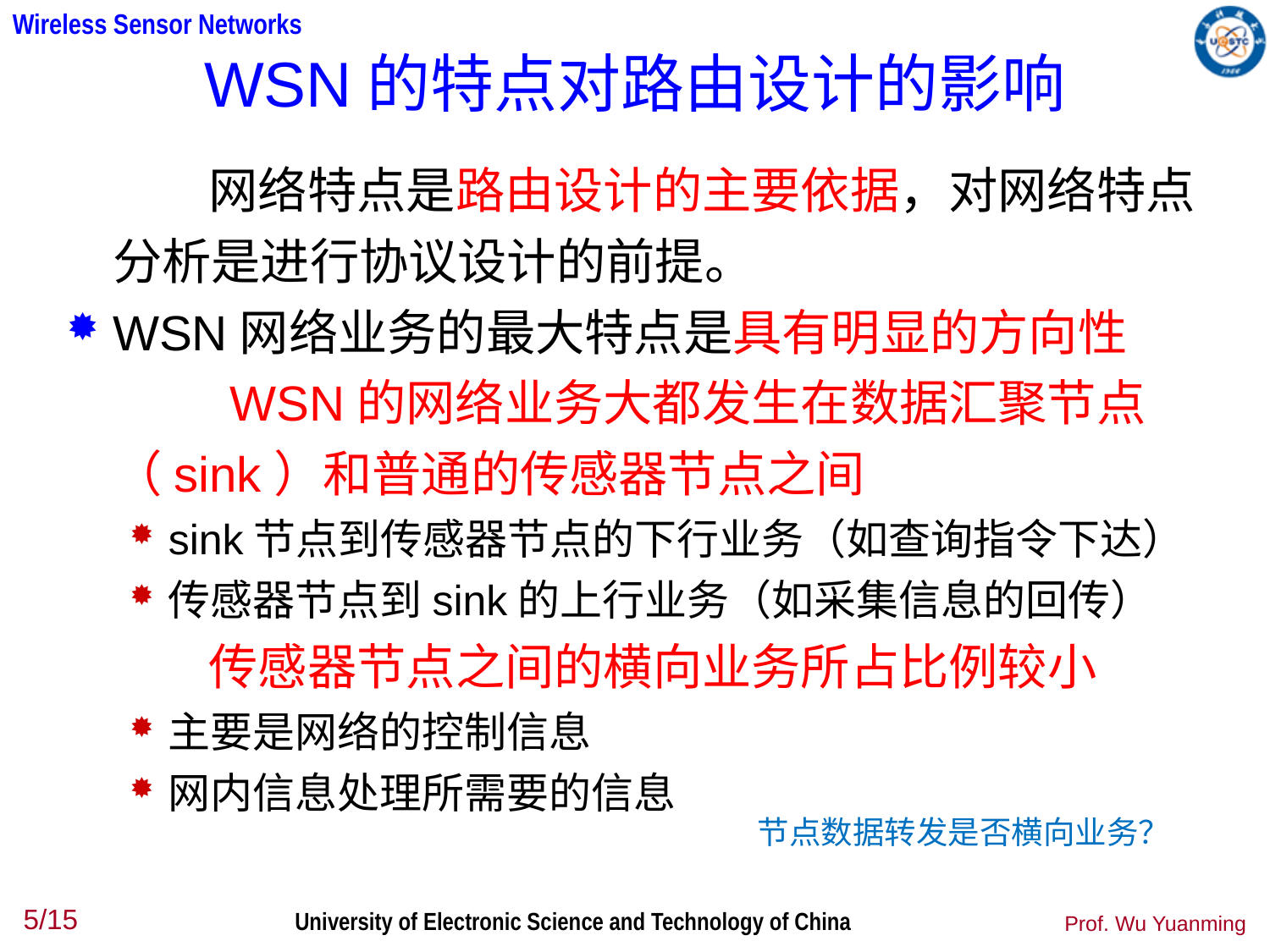

# WSN的特点对路由设计的影响
            网络特点是路由设计的主要依据，对网络特点分析是进行协议设计的前提。
WSN网络业务的最大特点是具有明显的方向性
            WSN的网络业务大都发生在数据汇聚节点（sink）和普通的传感器节点之间
sink节点到传感器节点的下行业务（如查询指令下达）
传感器节点到sink的上行业务（如采集信息的回传）
            传感器节点之间的横向业务所占比例较小
主要是网络的控制信息
网内信息处理所需要的信息
节点数据转发是否横向业务？
5/15
Prof. Wu Yuanming